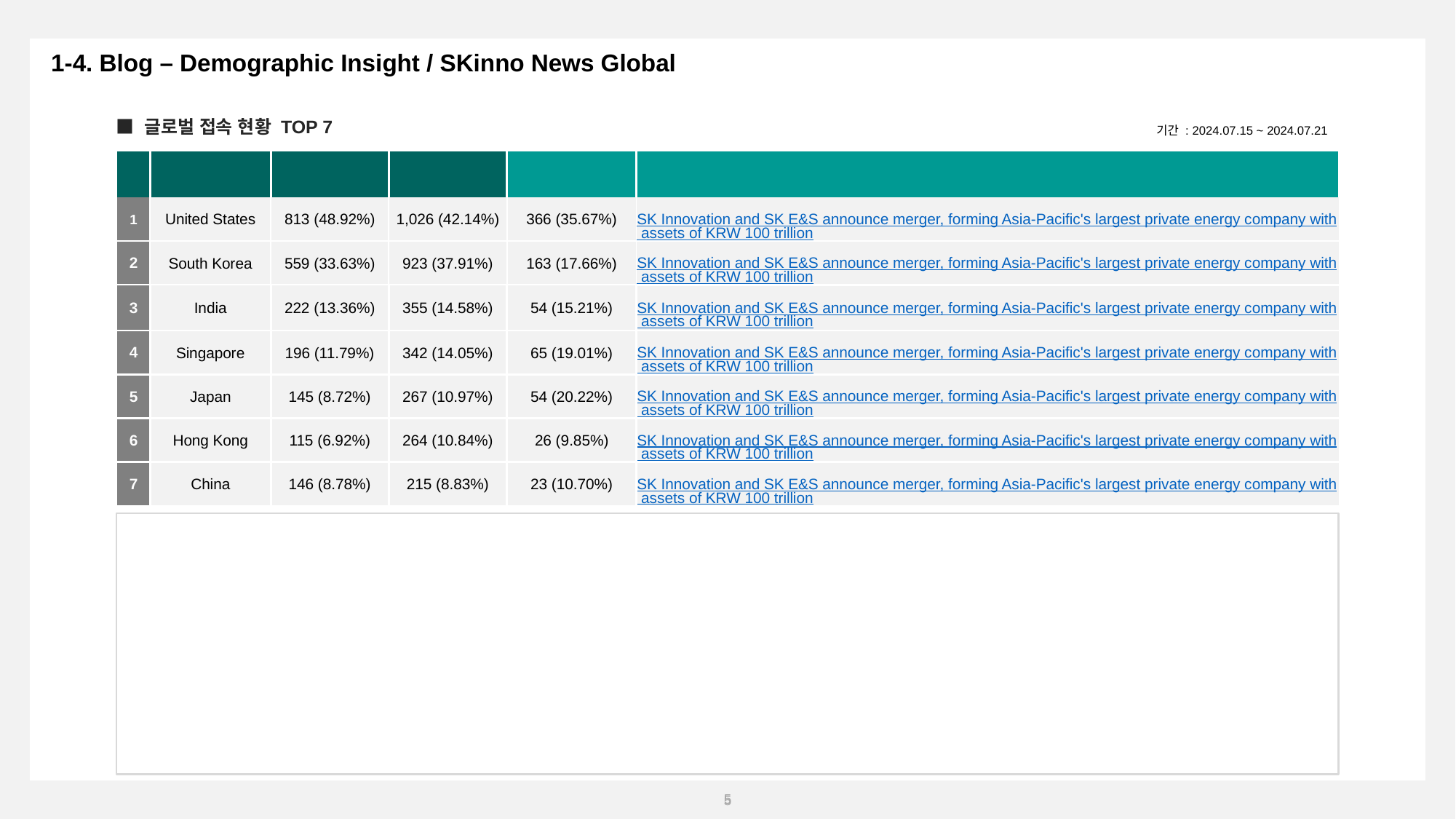

1-4. Blog – Demographic Insight / SKinno News Global
■ 글로벌 접속 현황 TOP 7
기간 : 2024.07.15 ~ 2024.07.21
| 순위 | 국가 | 총 방문 수 (비중) | 총 페이지뷰 (비중) | 해당국가 콘텐츠 PV (비중) | 가장 많이 본 콘텐츠 |
| --- | --- | --- | --- | --- | --- |
| 1 | United States | 813 (48.92%) | 1,026 (42.14%) | 366 (35.67%) | SK Innovation and SK E&S announce merger, forming Asia-Pacific's largest private energy company with assets of KRW 100 trillion |
| 2 | South Korea | 559 (33.63%) | 923 (37.91%) | 163 (17.66%) | SK Innovation and SK E&S announce merger, forming Asia-Pacific's largest private energy company with assets of KRW 100 trillion |
| 3 | India | 222 (13.36%) | 355 (14.58%) | 54 (15.21%) | SK Innovation and SK E&S announce merger, forming Asia-Pacific's largest private energy company with assets of KRW 100 trillion |
| 4 | Singapore | 196 (11.79%) | 342 (14.05%) | 65 (19.01%) | SK Innovation and SK E&S announce merger, forming Asia-Pacific's largest private energy company with assets of KRW 100 trillion |
| 5 | Japan | 145 (8.72%) | 267 (10.97%) | 54 (20.22%) | SK Innovation and SK E&S announce merger, forming Asia-Pacific's largest private energy company with assets of KRW 100 trillion |
| 6 | Hong Kong | 115 (6.92%) | 264 (10.84%) | 26 (9.85%) | SK Innovation and SK E&S announce merger, forming Asia-Pacific's largest private energy company with assets of KRW 100 trillion |
| 7 | China | 146 (8.78%) | 215 (8.83%) | 23 (10.70%) | SK Innovation and SK E&S announce merger, forming Asia-Pacific's largest private energy company with assets of KRW 100 trillion |